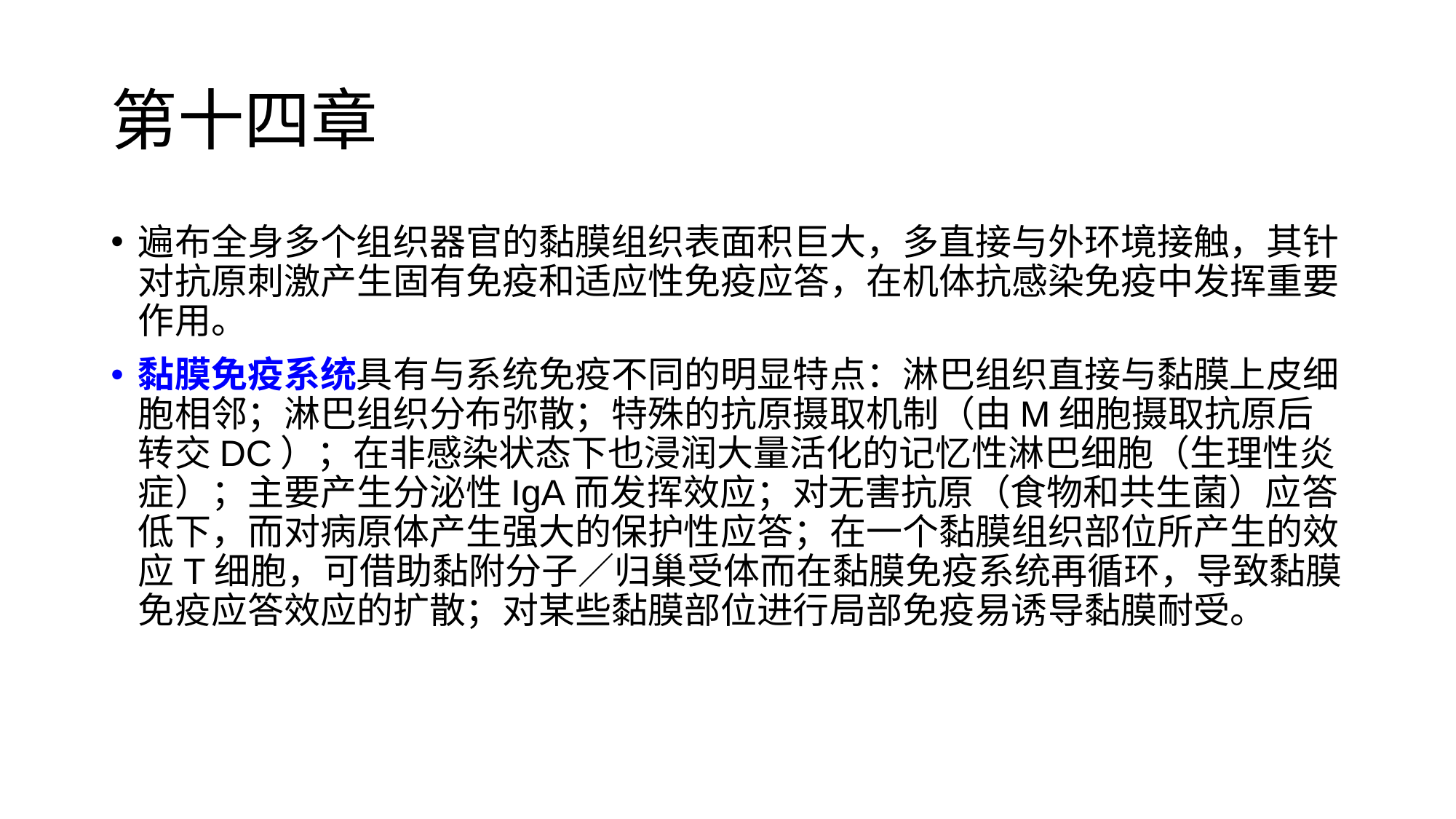

# 第十四章
遍布全身多个组织器官的黏膜组织表面积巨大，多直接与外环境接触，其针对抗原刺激产生固有免疫和适应性免疫应答，在机体抗感染免疫中发挥重要作用。
黏膜免疫系统具有与系统免疫不同的明显特点：淋巴组织直接与黏膜上皮细胞相邻；淋巴组织分布弥散；特殊的抗原摄取机制（由M细胞摄取抗原后转交DC）；在非感染状态下也浸润大量活化的记忆性淋巴细胞（生理性炎症）；主要产生分泌性IgA而发挥效应；对无害抗原（食物和共生菌）应答低下，而对病原体产生强大的保护性应答；在一个黏膜组织部位所产生的效应T细胞，可借助黏附分子／归巢受体而在黏膜免疫系统再循环，导致黏膜免疫应答效应的扩散；对某些黏膜部位进行局部免疫易诱导黏膜耐受。